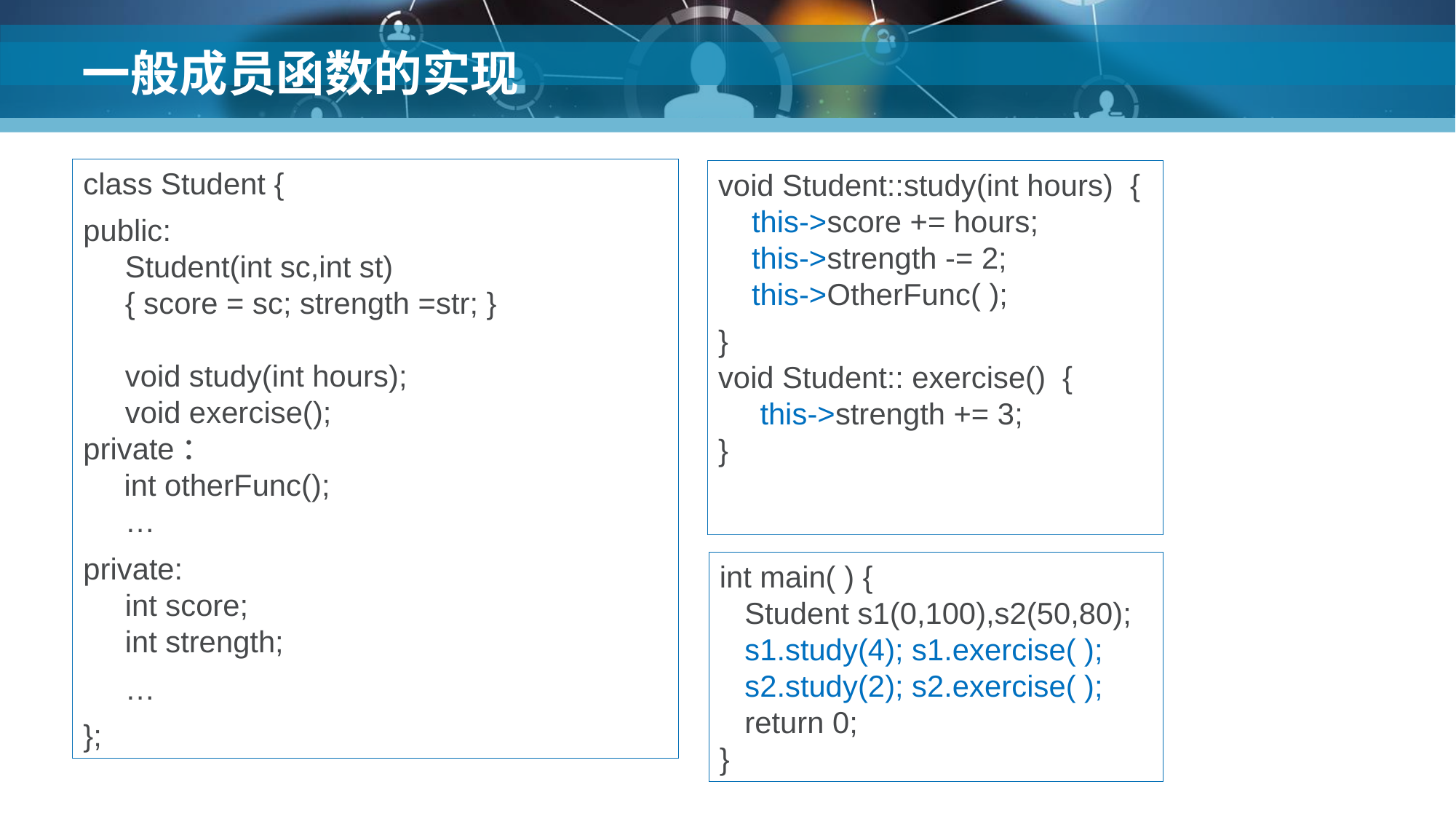

# 一般成员函数的实现
class Student {
public:
     Student(int sc,int st)
     { score = sc; strength =str; }
     void study(int hours);
     void exercise();
private：
     int otherFunc();
     …
private:
     int score;
     int strength;
     …
};
void Student::study(int hours)  {
    this->score += hours;
    this->strength -= 2;
    this->OtherFunc( );
}
void Student:: exercise()  {
     this->strength += 3;
}

int main( ) {
   Student s1(0,100),s2(50,80);
   s1.study(4); s1.exercise( );
   s2.study(2); s2.exercise( );
   return 0;
}